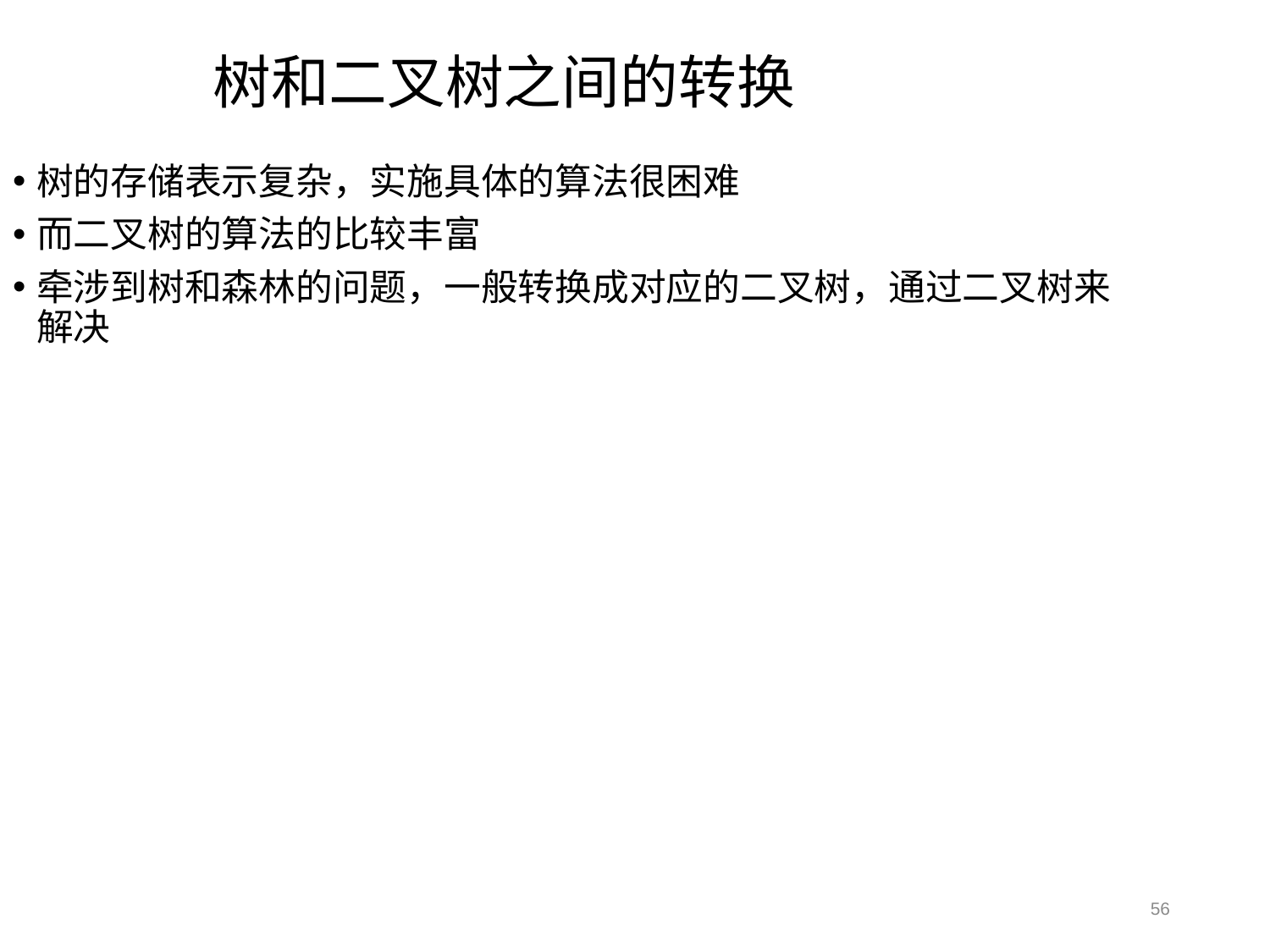

树和二叉树之间的转换
树的存储表示复杂，实施具体的算法很困难
而二叉树的算法的比较丰富
牵涉到树和森林的问题，一般转换成对应的二叉树，通过二叉树来解决

56